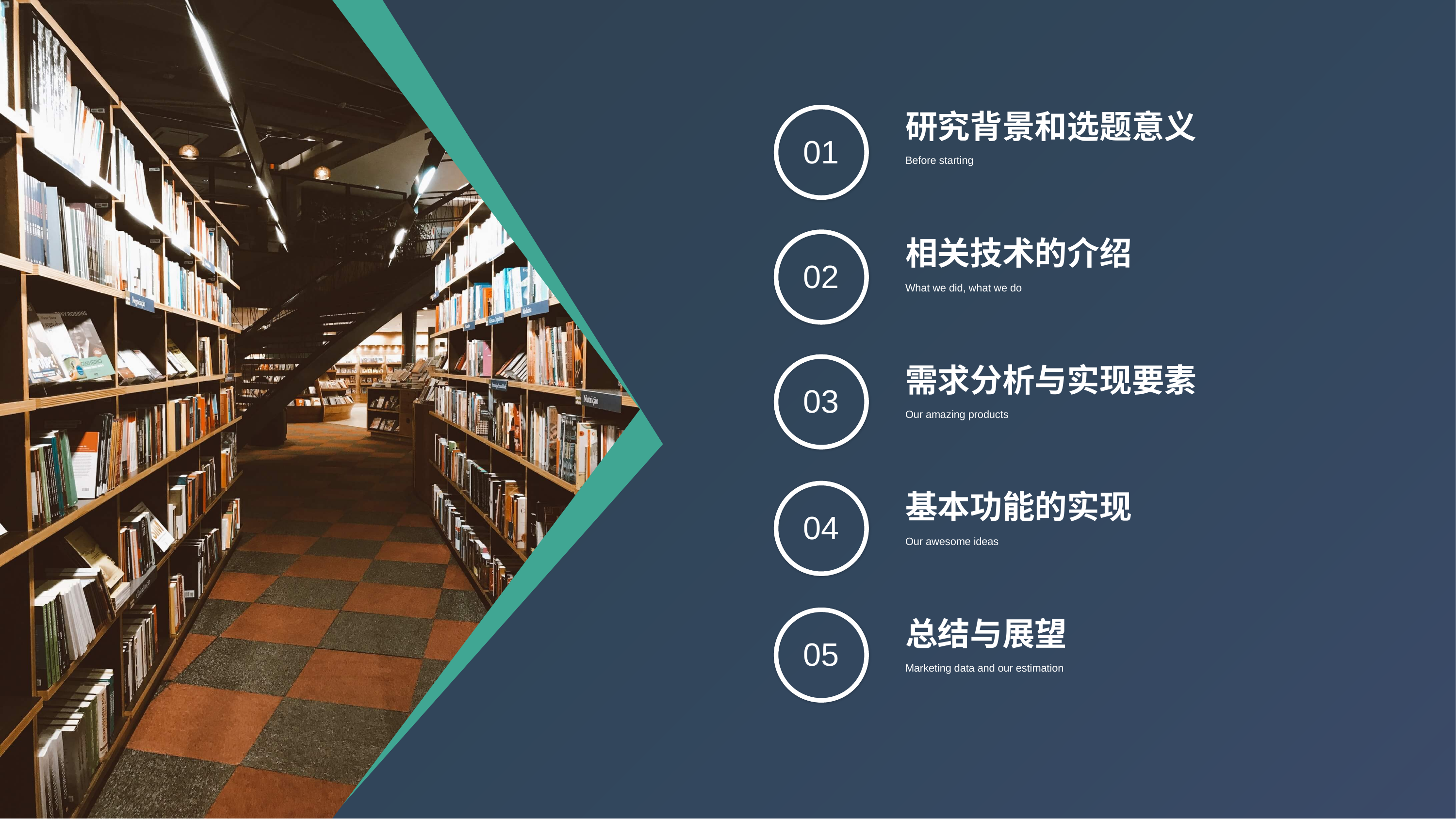

研究背景和选题意义

01
Before starting

相关技术的介绍
02
What we did, what we do

需求分析与实现要素
03
Our amazing products

基本功能的实现
04
Our awesome ideas

总结与展望
05
Marketing data and our estimation